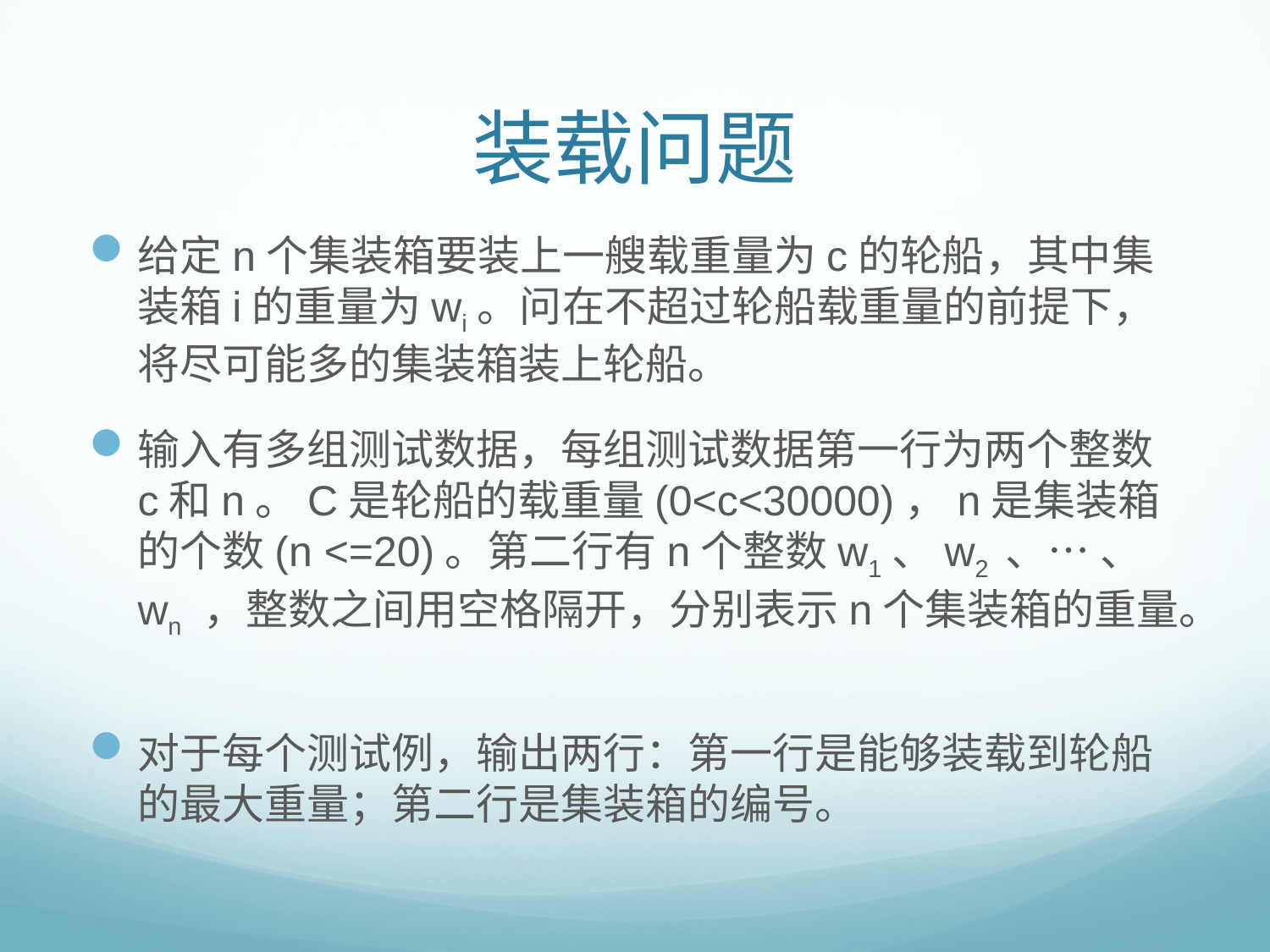

# 装载问题
给定n个集装箱要装上一艘载重量为c的轮船，其中集装箱i的重量为wi。问在不超过轮船载重量的前提下，将尽可能多的集装箱装上轮船。
输入有多组测试数据，每组测试数据第一行为两个整数c和n。C是轮船的载重量(0<c<30000)，n是集装箱的个数(n <=20)。第二行有n个整数w1、w2 、… 、 wn ，整数之间用空格隔开，分别表示n个集装箱的重量。
对于每个测试例，输出两行：第一行是能够装载到轮船的最大重量；第二行是集装箱的编号。